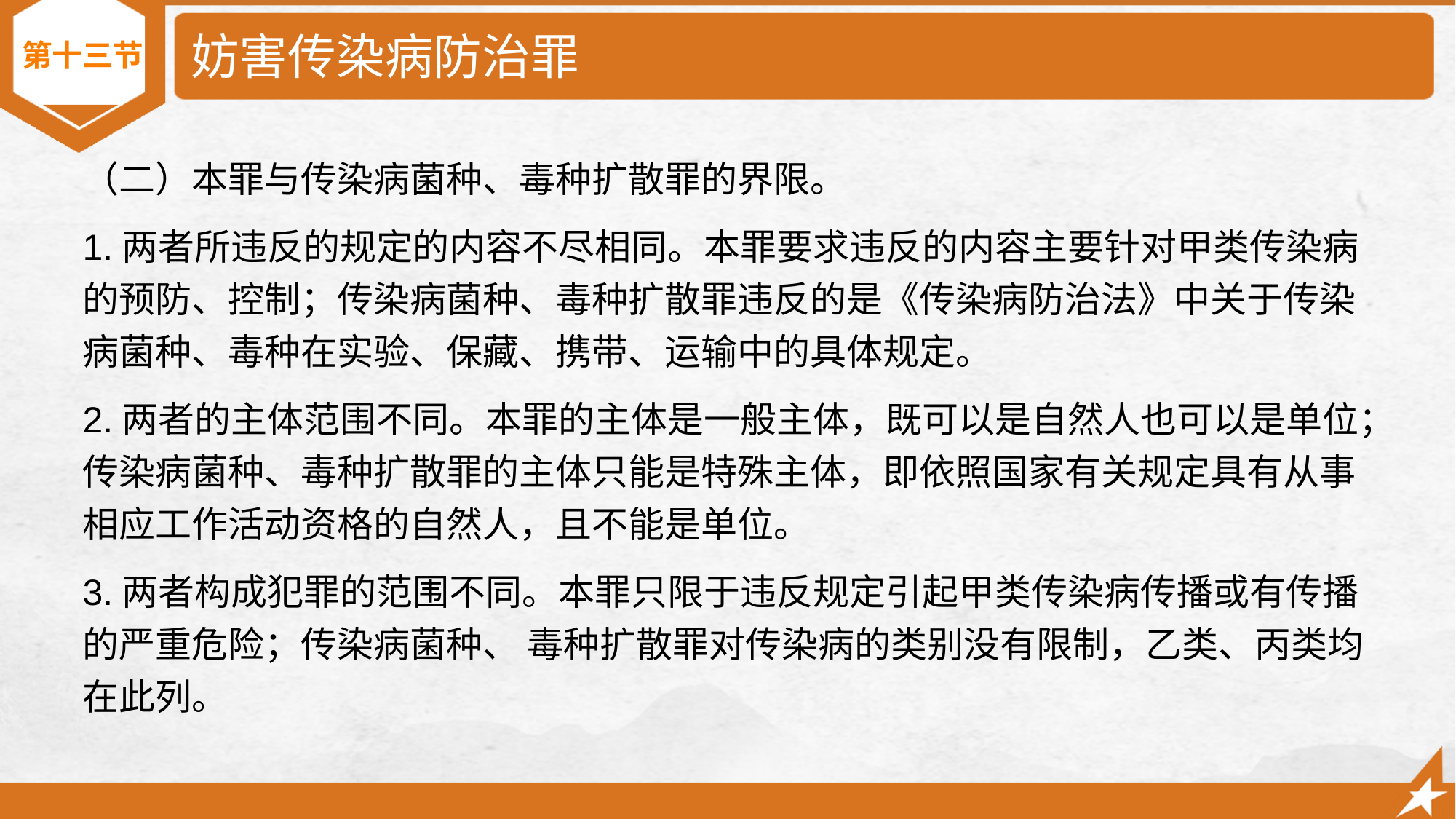

# 妨害传染病防治罪
第十三节
（二）本罪与传染病菌种、毒种扩散罪的界限。
1.两者所违反的规定的内容不尽相同。本罪要求违反的内容主要针对甲类传染病的预防、控制；传染病菌种、毒种扩散罪违反的是《传染病防治法》中关于传染病菌种、毒种在实验、保藏、携带、运输中的具体规定。
2.两者的主体范围不同。本罪的主体是一般主体，既可以是自然人也可以是单位；传染病菌种、毒种扩散罪的主体只能是特殊主体，即依照国家有关规定具有从事相应工作活动资格的自然人，且不能是单位。
3.两者构成犯罪的范围不同。本罪只限于违反规定引起甲类传染病传播或有传播的严重危险；传染病菌种、 毒种扩散罪对传染病的类别没有限制，乙类、丙类均在此列。